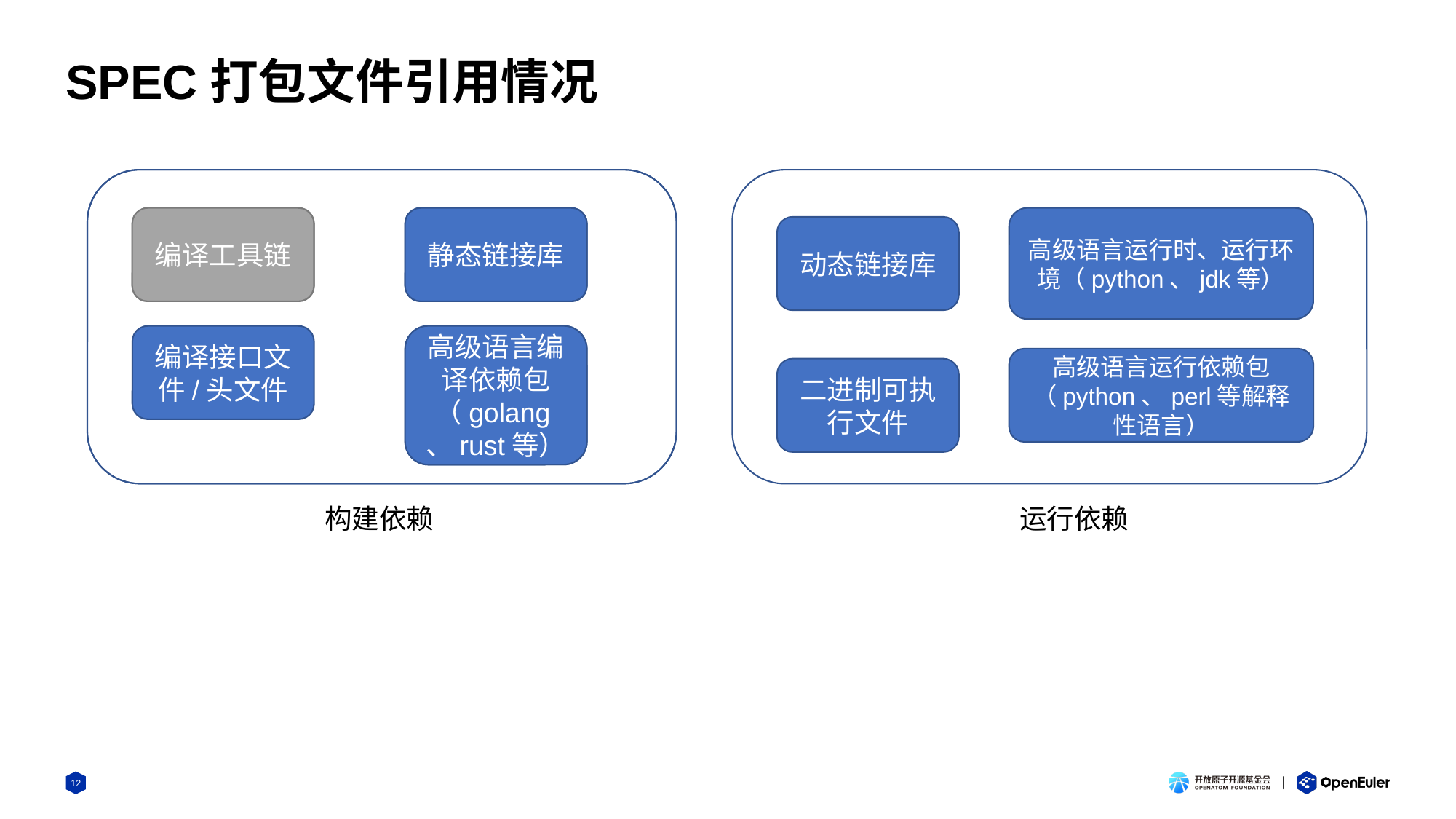

SPEC打包文件引用情况

编译工具链
编译工具链
静态链接库
静态链接库
高级语言运行时、运行环境（python、jdk等）
动态链接库
编译接口文件/头文件
高级语言编译依赖包（golang、rust等）
高级语言编译依赖包（golang、rust等）
高级语言运行依赖包（python、perl等解释性语言）
二进制可执行文件
构建依赖
运行依赖